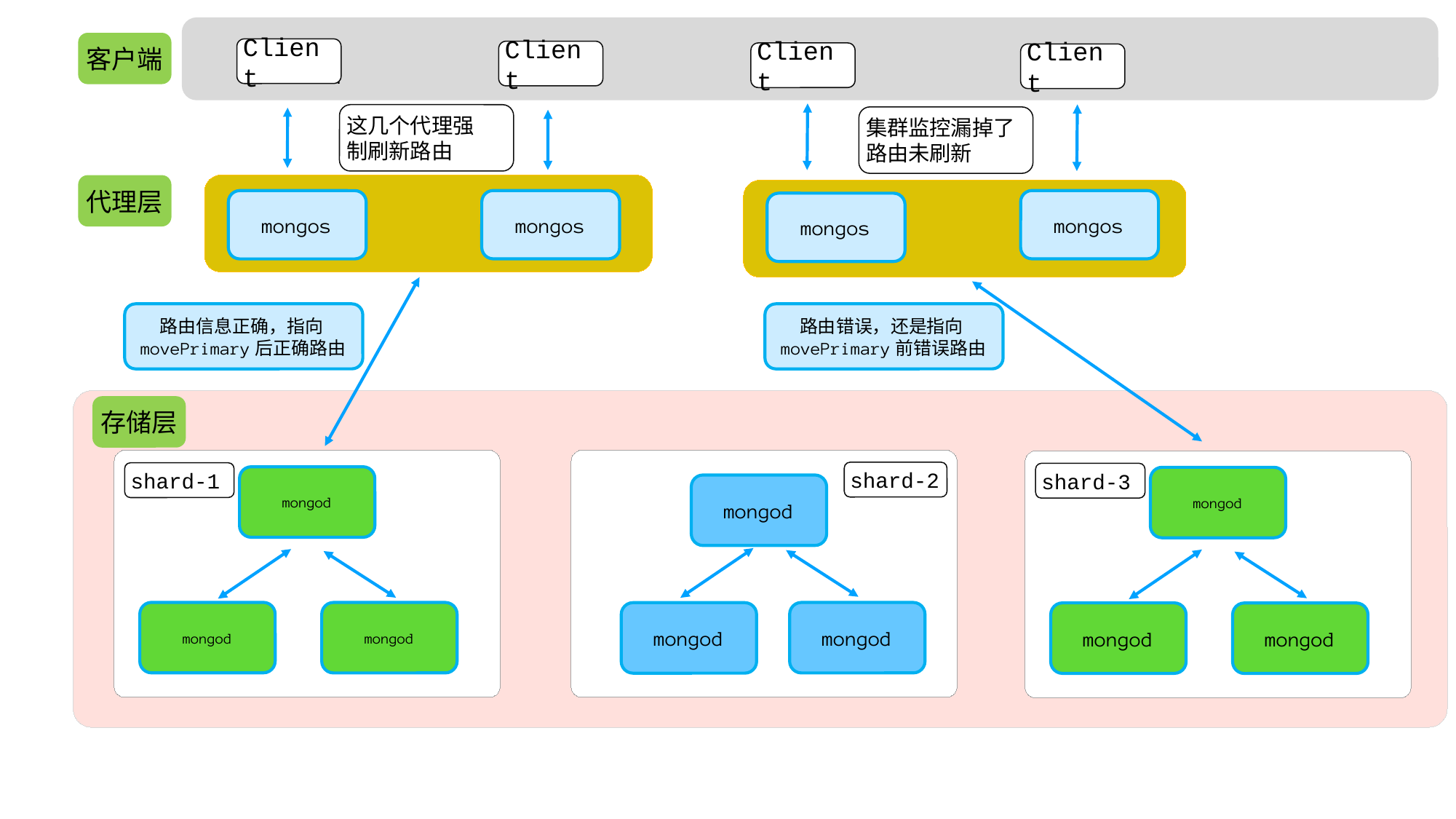

客户端

Client

Client

Client

Client
...

这几个代理强
制刷新路由

集群监控漏掉了
路由未刷新

...

代理层

mongos

mongos

mongos

mongos
...
...

路由信息正确，指向movePrimary后正确路由

路由错误，还是指向movePrimary前错误路由

存储层

shard-2

shard-1

shard-3

mongod

mongod

mongod

mongod

mongod

mongod

mongod

mongod

mongod